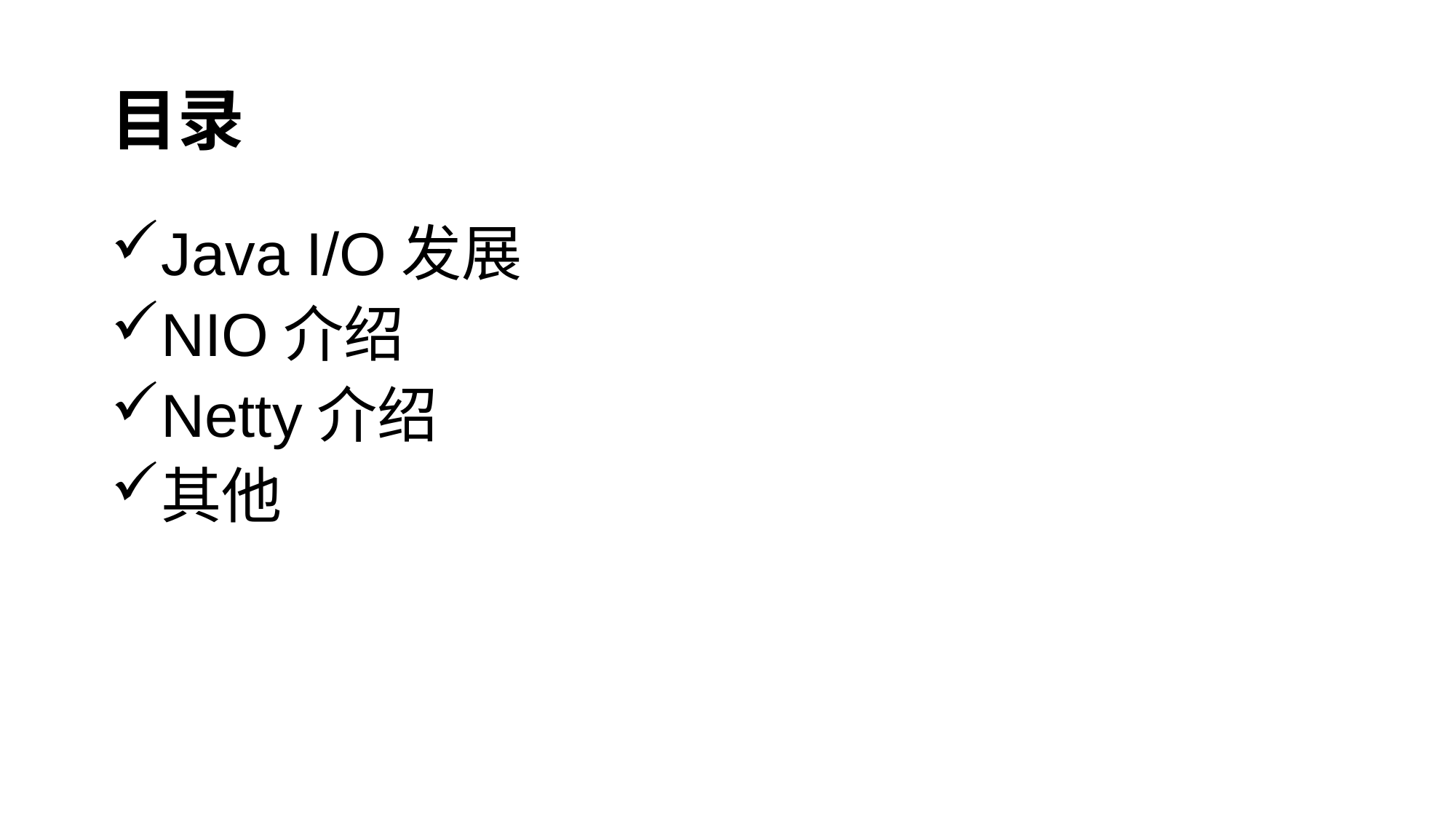

# 目录
Java I/O发展
NIO介绍
Netty介绍
其他